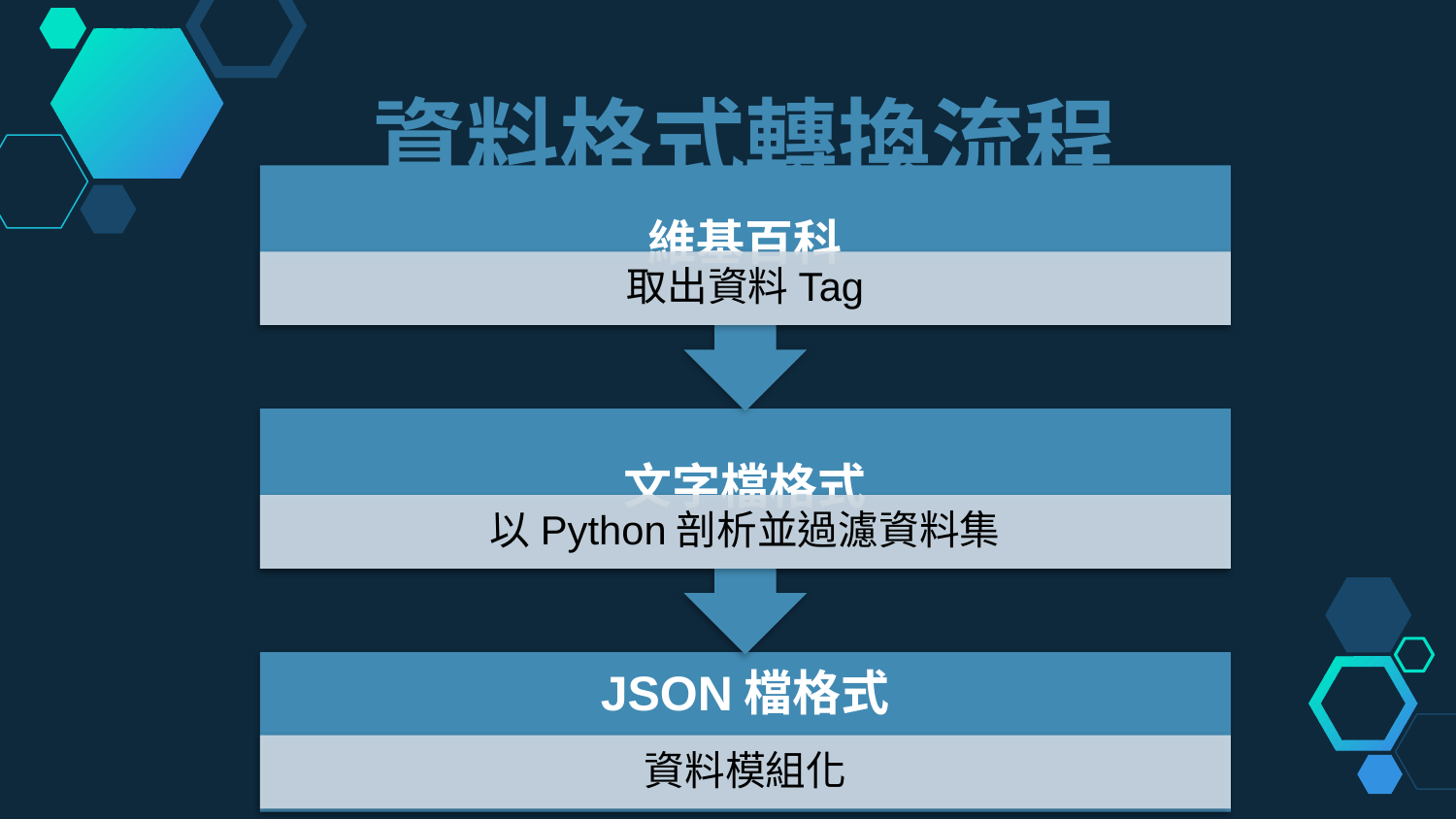

資料格式轉換流程
JSON檔格式
資料模組化
文字檔格式
以Python剖析並過濾資料集
維基百科
取出資料Tag